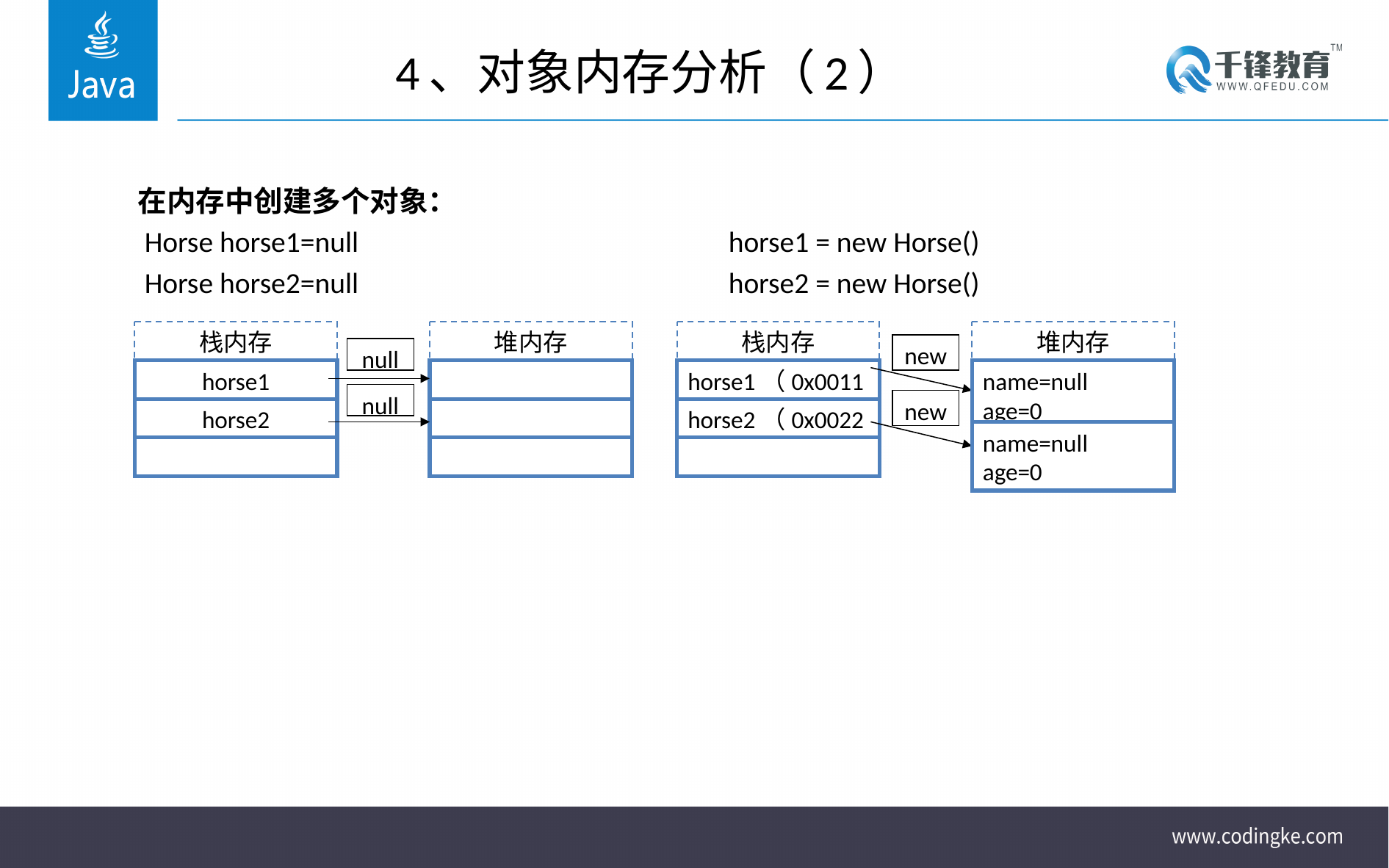

# 4、对象内存分析（2）
	在内存中创建多个对象：
	 Horse horse1=null			      horse1 = new Horse()
	 Horse horse2=null                                             	      horse2 = new Horse()

栈内存
horse1

horse2

堆内存

null
null
栈内存
horse1（0x0011）

horse2（0x0022）

堆内存
new
name=null
age=0
new
name=null
age=0